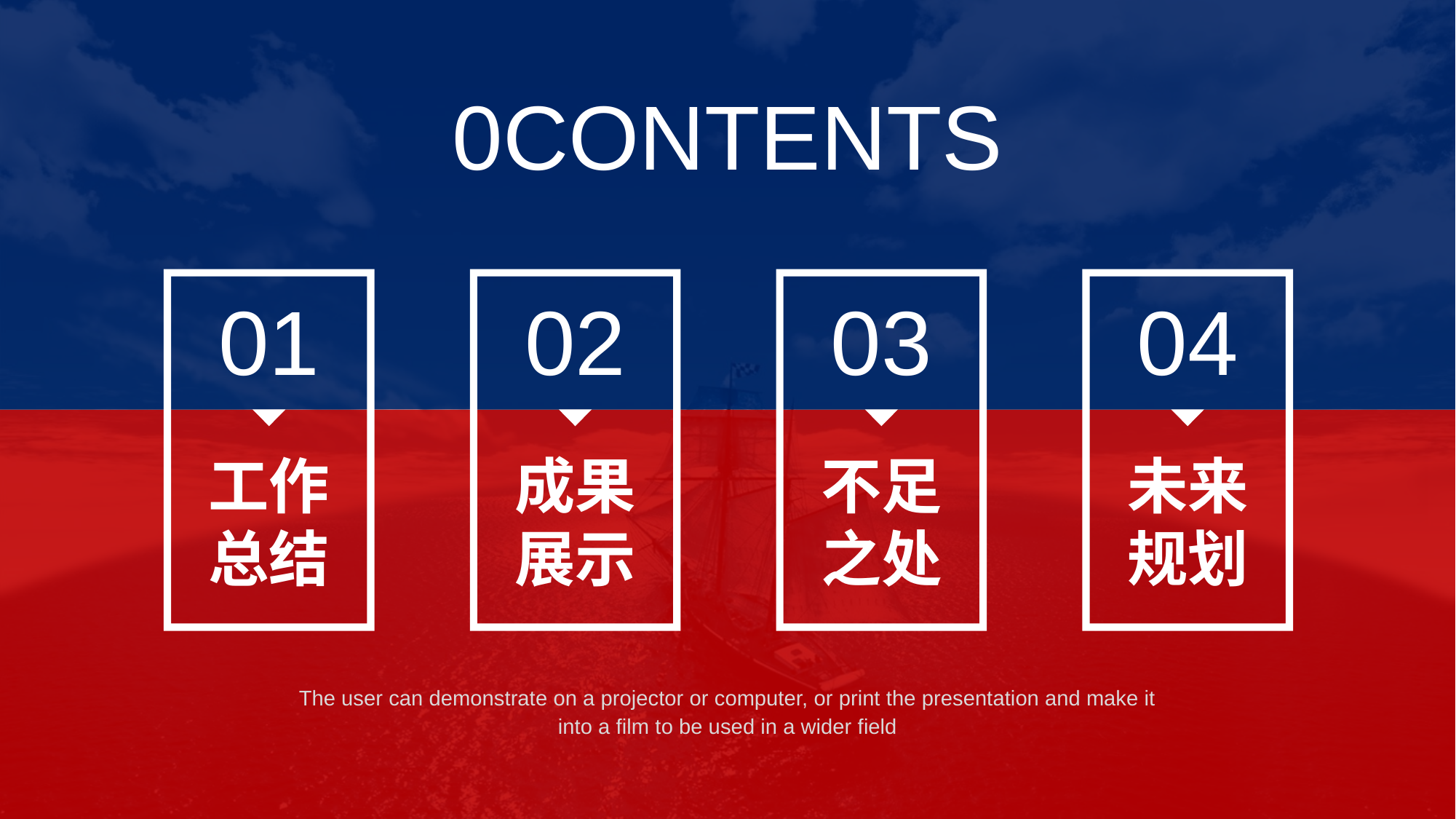

0CONTENTS

01
工作
总结

02
成果
展示

03
不足
之处

04
未来
规划

The user can demonstrate on a projector or computer, or print the presentation and make it into a film to be used in a wider field